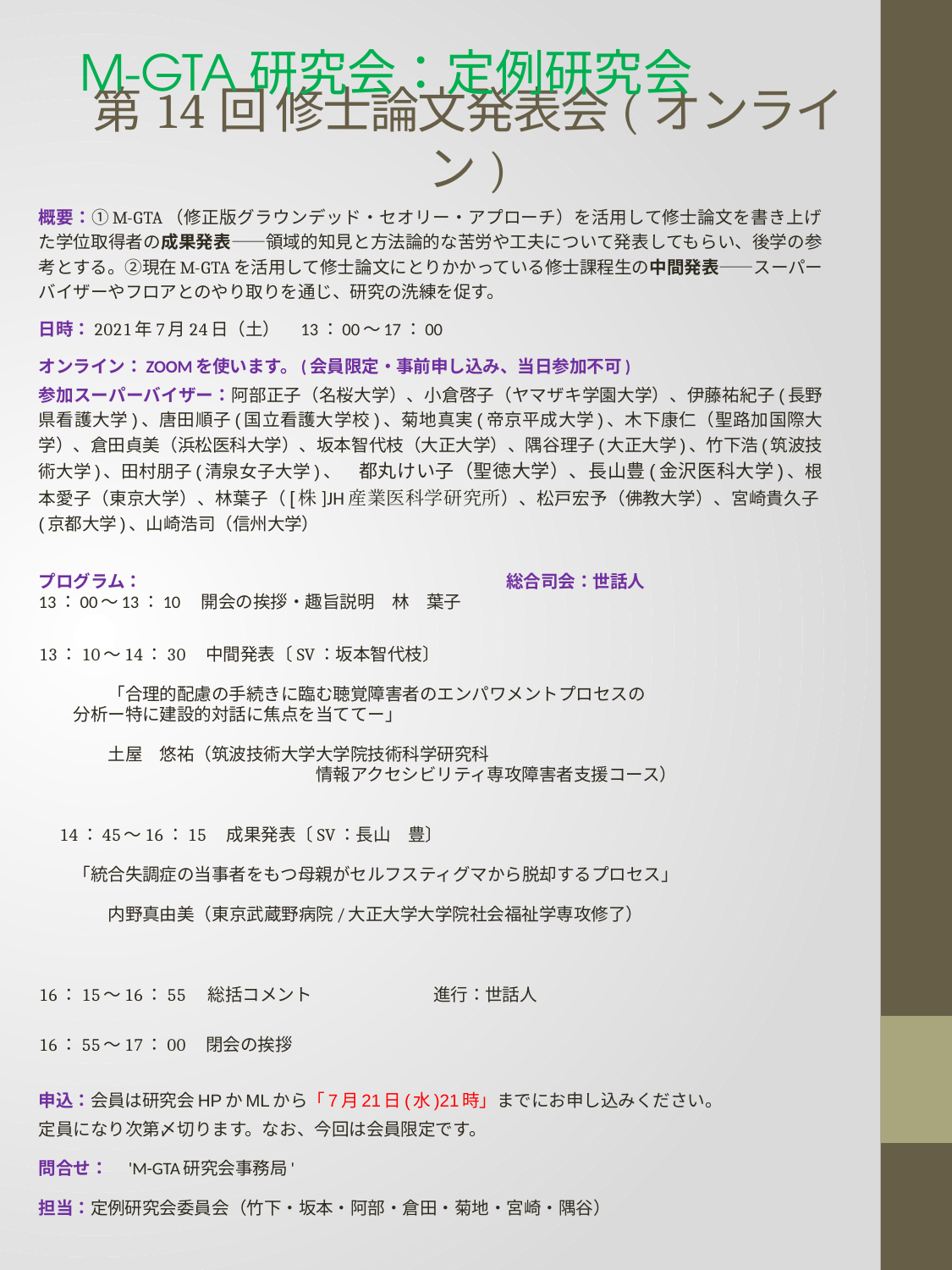

M-GTA研究会：定例研究会
# 第14回 修士論文発表会(オンライン)
概要：①M-GTA（修正版グラウンデッド・セオリー・アプローチ）を活用して修士論文を書き上げた学位取得者の成果発表――領域的知見と方法論的な苦労や工夫について発表してもらい、後学の参考とする。②現在M-GTAを活用して修士論文にとりかかっている修士課程生の中間発表――スーパーバイザーやフロアとのやり取りを通じ、研究の洗練を促す。

日時：2021年7月24日（土）　13：00～17：00

オンライン：ZOOMを使います。(会員限定・事前申し込み、当日参加不可)
参加スーパーバイザー：阿部正子（名桜大学）、小倉啓子（ヤマザキ学園大学）、伊藤祐紀子(長野県看護大学)、唐田順子(国立看護大学校)、菊地真実(帝京平成大学)、木下康仁（聖路加国際大学）、倉田貞美（浜松医科大学）、坂本智代枝（大正大学）、隅谷理子(大正大学)、竹下浩(筑波技術大学)、田村朋子(清泉女子大学)、　都丸けい子（聖徳大学）、長山豊(金沢医科大学)、根本愛子（東京大学）、林葉子（[株]JH産業医科学研究所）、松戸宏予（佛教大学）、宮崎貴久子(京都大学)、山崎浩司（信州大学）

プログラム：　　　　　　　　　　　　　　　　　　　　　総合司会：世話人
13：00～13：10　開会の挨拶・趣旨説明　林　葉子

13：10～14：30　中間発表〔SV：坂本智代枝〕

　　　　「合理的配慮の手続きに臨む聴覚障害者のエンパワメントプロセスの
　　分析ー特に建設的対話に焦点を当ててー」

　　　　土屋　悠祐（筑波技術大学大学院技術科学研究科
　　　　　　　　　　　　　　　　情報アクセシビリティ専攻障害者支援コース）

　14：45～16：15　成果発表〔SV：長山　豊〕

　　「統合失調症の当事者をもつ母親がセルフスティグマから脱却するプロセス」

　　　　内野真由美（東京武蔵野病院/大正大学大学院社会福祉学専攻修了）

16：15～16：55     総括コメント　　　　　　　進行：世話人

16：55～17：00　閉会の挨拶

申込：会員は研究会HPかMLから「7月21日(水)21時」までにお申し込みください。
定員になり次第〆切ります。なお、今回は会員限定です。

問合せ：　'M-GTA研究会事務局'

担当：定例研究会委員会（竹下・坂本・阿部・倉田・菊地・宮崎・隅谷）